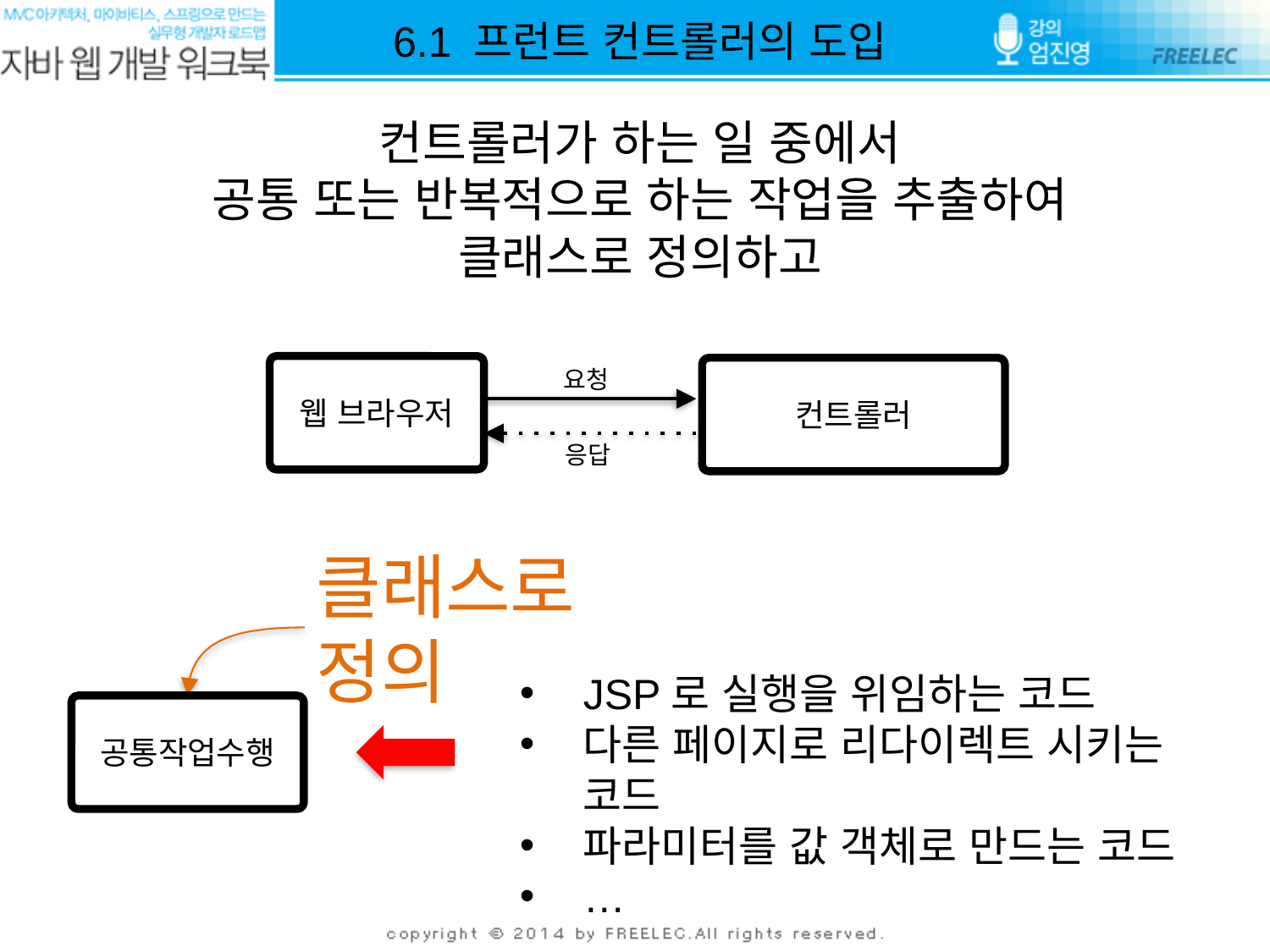

6.1 프런트 컨트롤러의 도입
컨트롤러가 하는 일 중에서
공통 또는 반복적으로 하는 작업을 추출하여
클래스로 정의하고
웹 브라우저
요청
컨트롤러

응답
클래스로 정의
JSP로 실행을 위임하는 코드
다른 페이지로 리다이렉트 시키는 코드
파라미터를 값 객체로 만드는 코드
…
공통작업수행